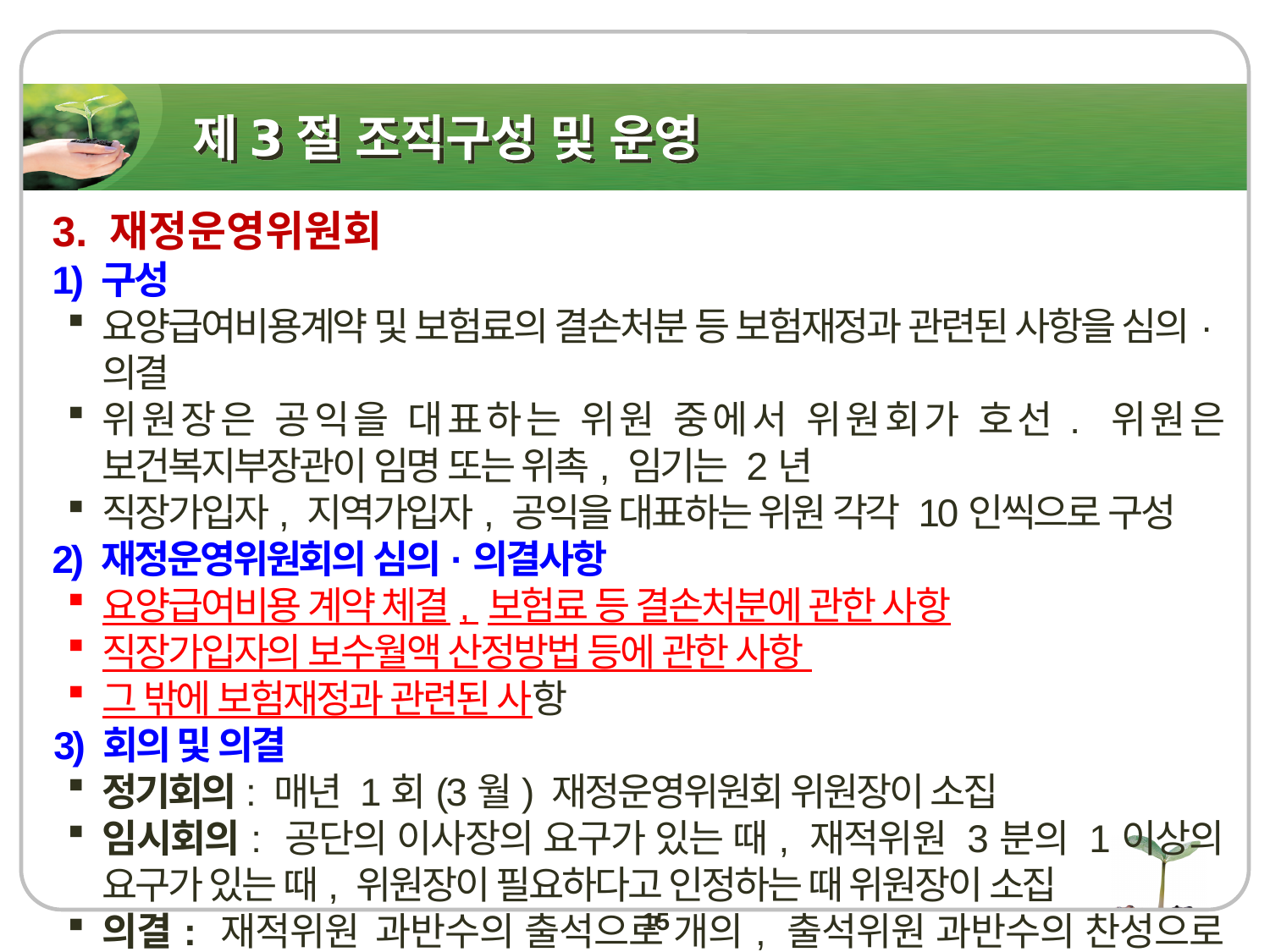

# 제3절 조직구성 및 운영
3. 재정운영위원회
1) 구성
요양급여비용계약 및 보험료의 결손처분 등 보험재정과 관련된 사항을 심의·의결
위원장은 공익을 대표하는 위원 중에서 위원회가 호선. 위원은 보건복지부장관이 임명 또는 위촉, 임기는 2년
직장가입자, 지역가입자, 공익을 대표하는 위원 각각 10인씩으로 구성
2) 재정운영위원회의 심의·의결사항
요양급여비용 계약 체결, 보험료 등 결손처분에 관한 사항
직장가입자의 보수월액 산정방법 등에 관한 사항
그 밖에 보험재정과 관련된 사항
3) 회의 및 의결
정기회의: 매년 1회(3월) 재정운영위원회 위원장이 소집
임시회의: 공단의 이사장의 요구가 있는 때, 재적위원 3분의 1이상의 요구가 있는 때, 위원장이 필요하다고 인정하는 때 위원장이 소집
의결: 재적위원 과반수의 출석으로 개의, 출석위원 과반수의 찬성으로 의결
15